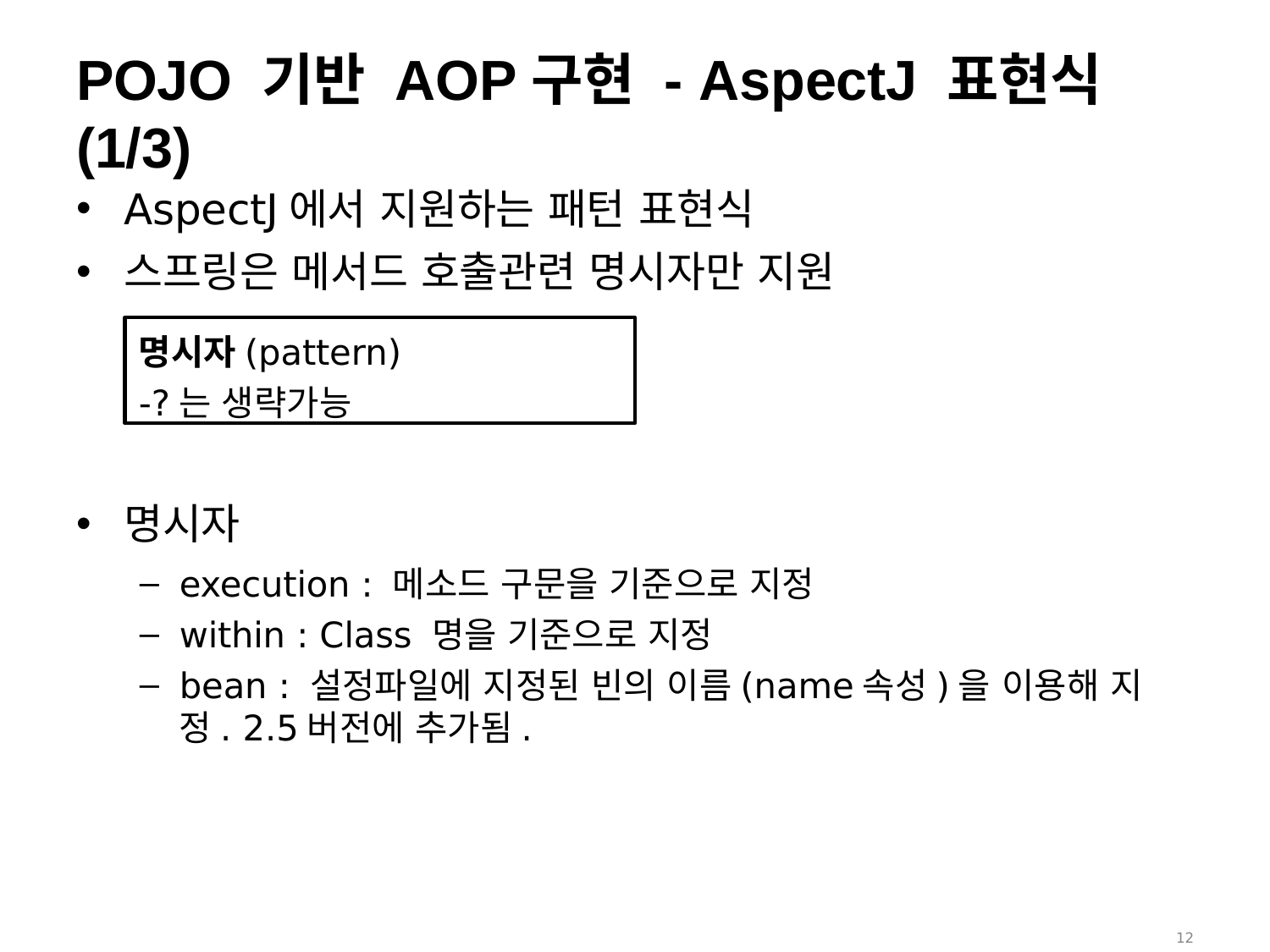

# POJO 기반 AOP구현 - AspectJ 표현식 (1/3)
AspectJ에서 지원하는 패턴 표현식
스프링은 메서드 호출관련 명시자만 지원
명시자(pattern)
-?는 생략가능
명시자
execution : 메소드 구문을 기준으로 지정
within : Class 명을 기준으로 지정
bean : 설정파일에 지정된 빈의 이름(name속성)을 이용해 지  정. 2.5버전에 추가됨.
12